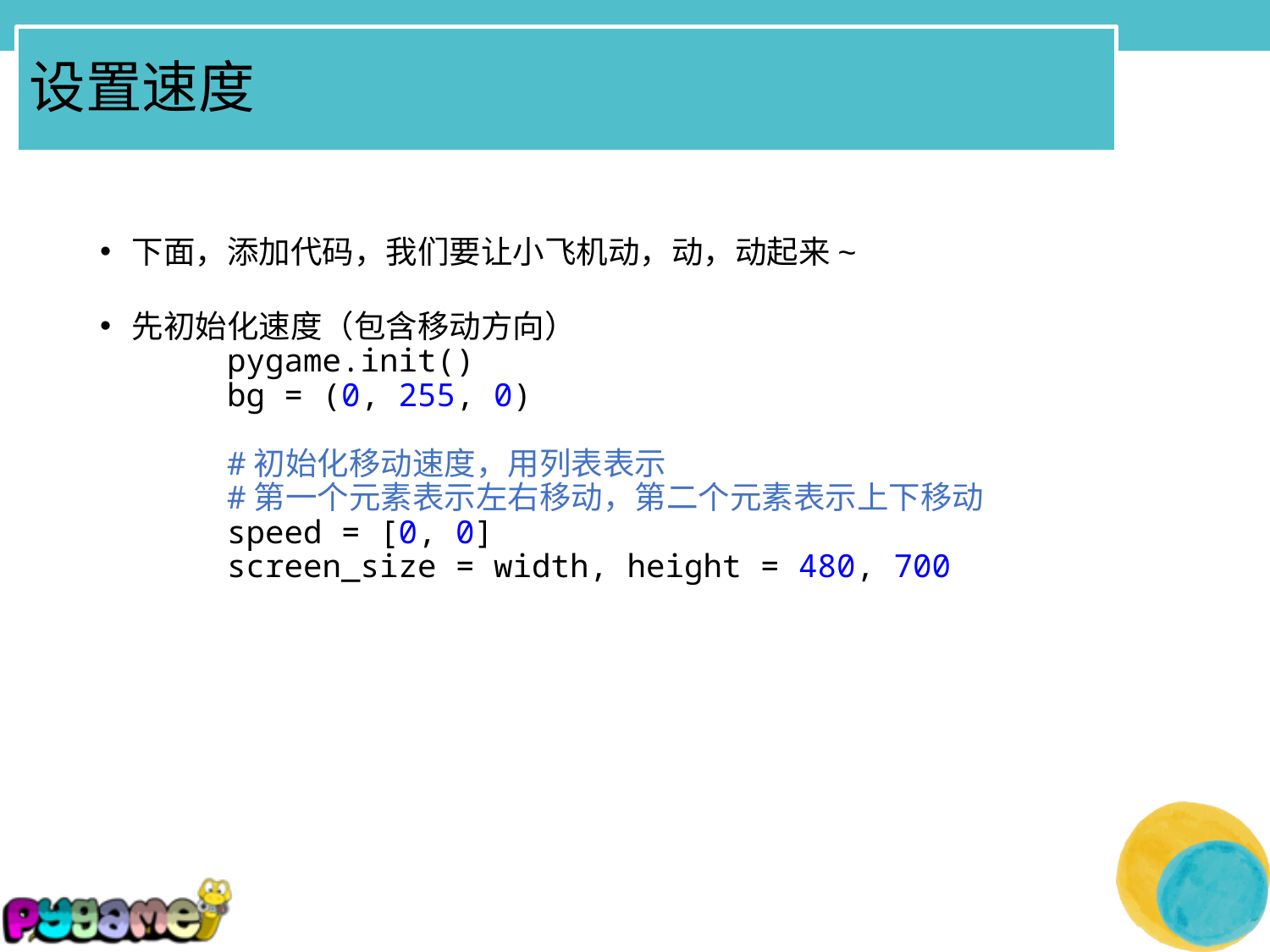

# 设置速度
下面，添加代码，我们要让小飞机动，动，动起来~
先初始化速度（包含移动方向）
	pygame.init()
	bg = (0, 255, 0)
	#初始化移动速度，用列表表示
   	#第一个元素表示左右移动，第二个元素表示上下移动
	speed = [0, 0]
	screen_size = width, height = 480, 700